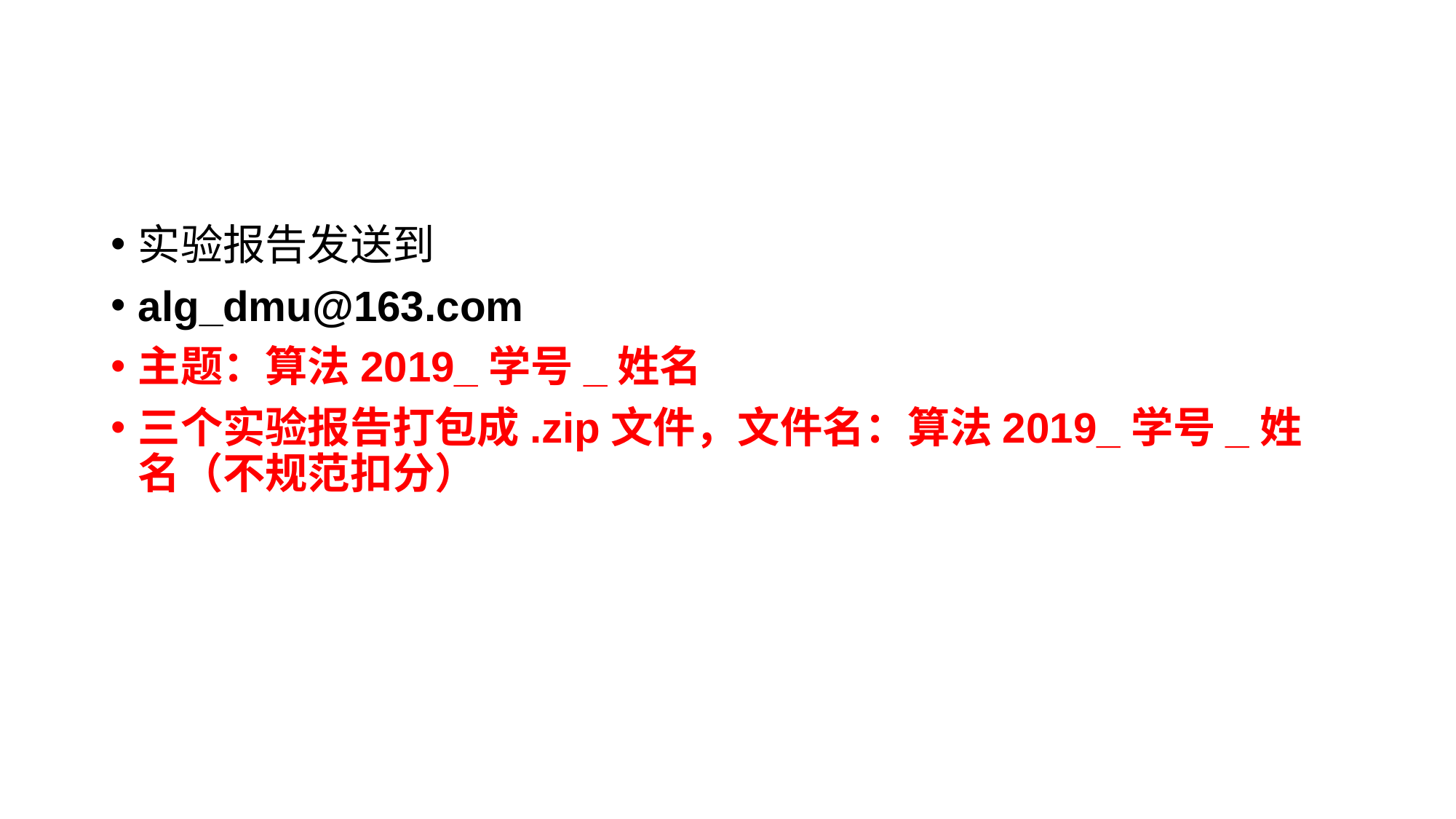

#
实验报告发送到
alg_dmu@163.com
主题：算法2019_学号_姓名
三个实验报告打包成.zip文件，文件名：算法2019_学号_姓名（不规范扣分）